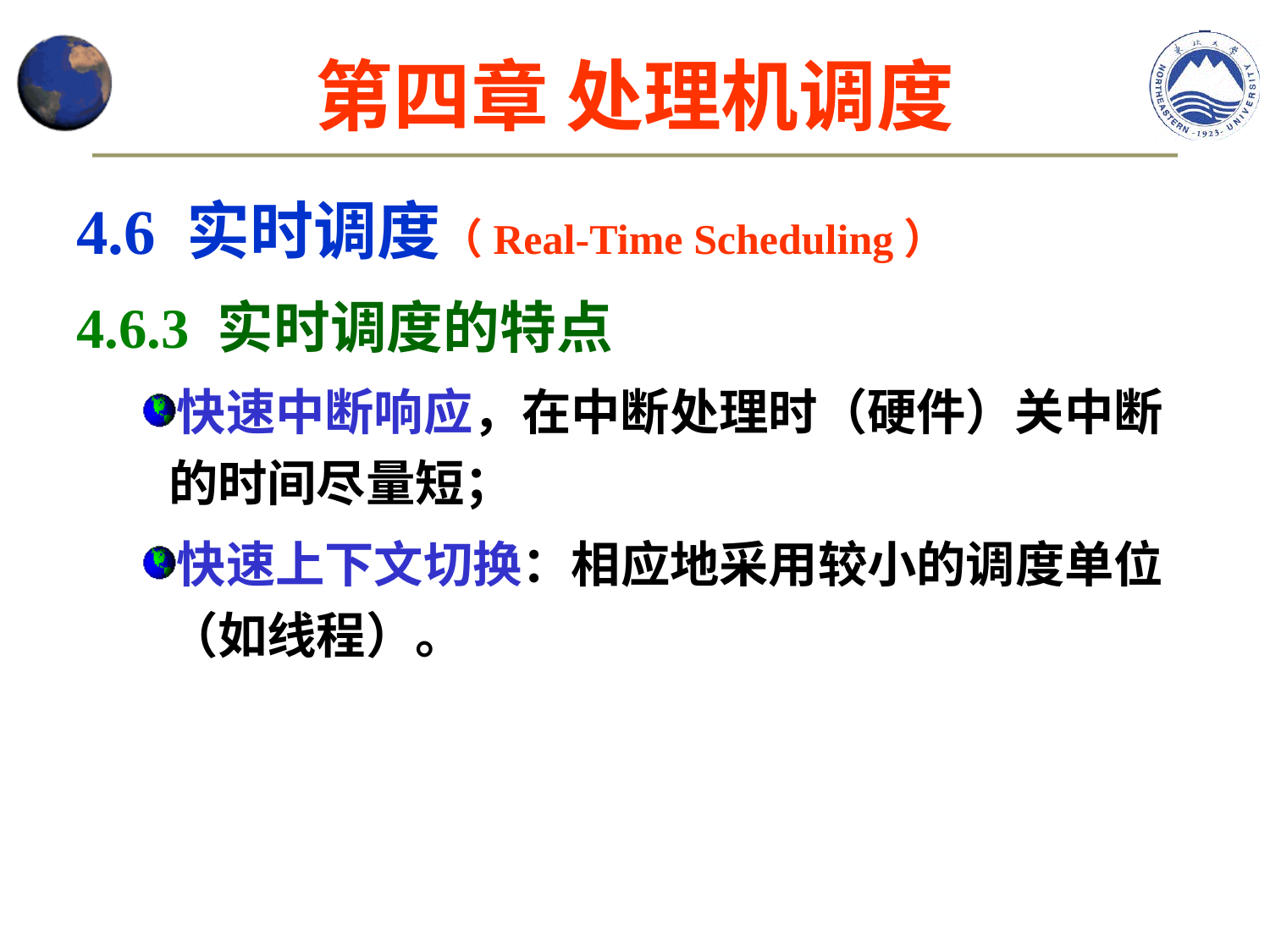

# 第四章 处理机调度
4.6 实时调度（Real-Time Scheduling）
4.6.3 实时调度的特点
快速中断响应，在中断处理时（硬件）关中断的时间尽量短；
快速上下文切换：相应地采用较小的调度单位（如线程）。